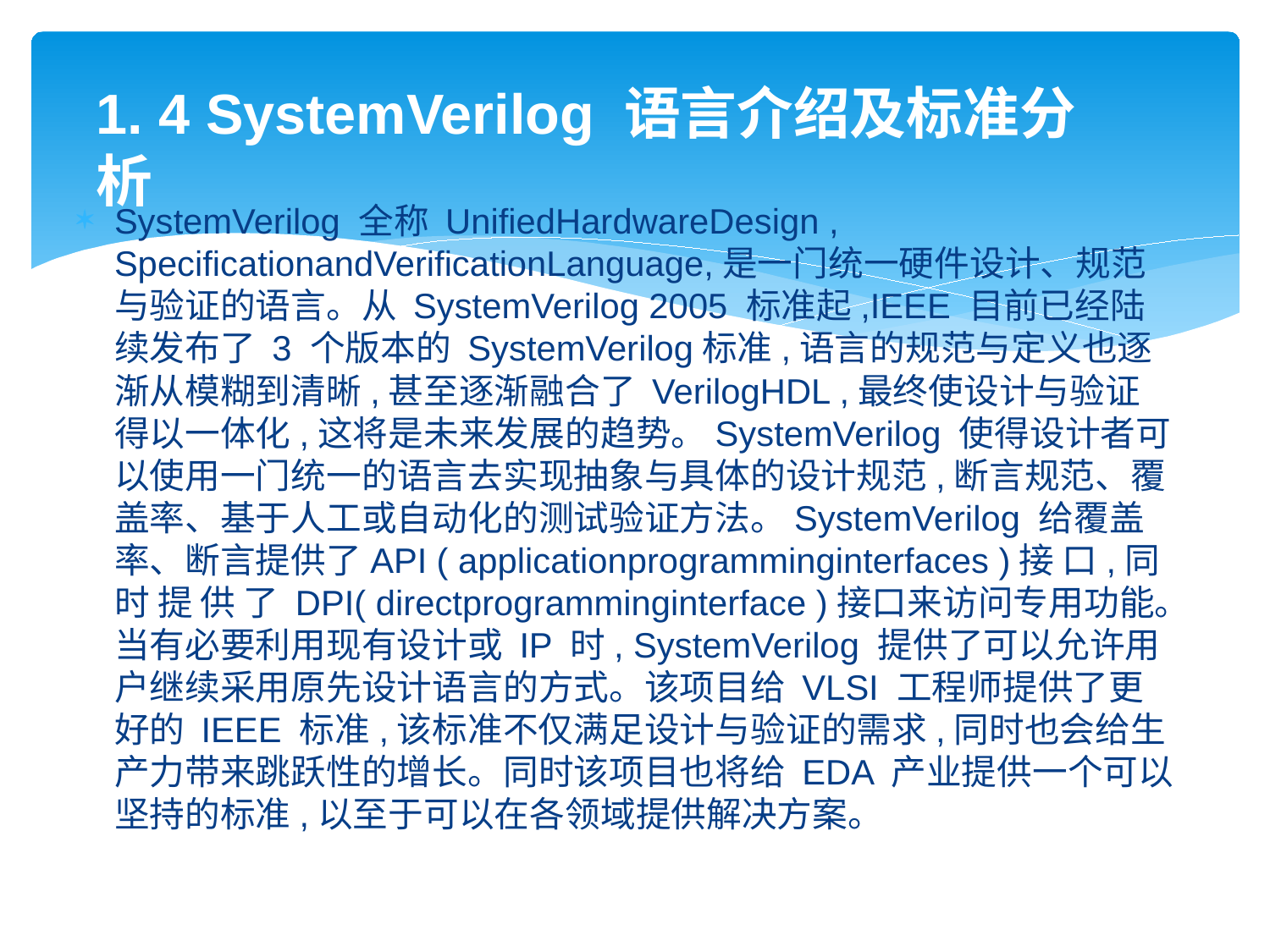

#
1. 4 SystemVerilog 语言介绍及标准分析
SystemVerilog 全称 UnifiedHardwareDesign , SpecificationandVerificationLanguage,是一门统一硬件设计、规范与验证的语言。从 SystemVerilog 2005 标准起,IEEE 目前已经陆续发布了 3 个版本的 SystemVerilog标准,语言的规范与定义也逐渐从模糊到清晰,甚至逐渐融合了 VerilogHDL ,最终使设计与验证得以一体化,这将是未来发展的趋势。SystemVerilog 使得设计者可以使用一门统一的语言去实现抽象与具体的设计规范,断言规范、覆盖率、基于人工或自动化的测试验证方法。SystemVerilog 给覆盖率、断言提供了API ( applicationprogramminginterfaces )接 口,同 时 提 供 了 DPI( directprogramminginterface )接口来访问专用功能。当有必要利用现有设计或 IP 时, SystemVerilog 提供了可以允许用户继续采用原先设计语言的方式。该项目给 VLSI 工程师提供了更好的 IEEE 标准,该标准不仅满足设计与验证的需求,同时也会给生产力带来跳跃性的增长。同时该项目也将给 EDA 产业提供一个可以坚持的标准,以至于可以在各领域提供解决方案。